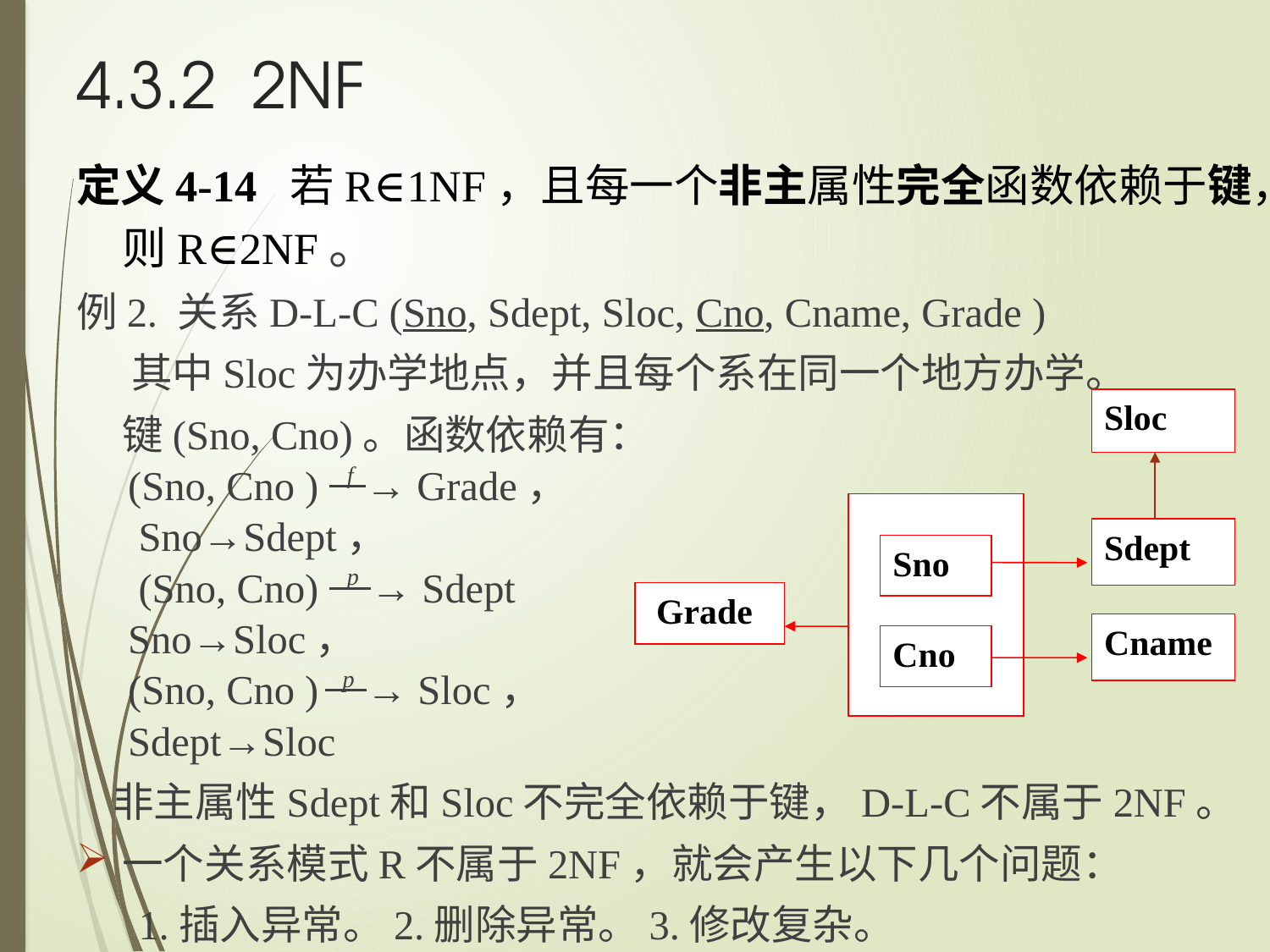

# 4.3.2  2NF
定义4-14  若R∈1NF，且每一个非主属性完全函数依赖于键，则R∈2NF。
例2. 关系D-L-C (Sno, Sdept, Sloc, Cno, Cname, Grade )
     其中Sloc为办学地点，并且每个系在同一个地方办学。
    键(Sno, Cno)。函数依赖有：
     (Sno, Cno )    f  → Grade，
      Sno→Sdept，
      (Sno, Cno)    p  → Sdept
     Sno→Sloc，
     (Sno, Cno )    p  → Sloc，
     Sdept→Sloc
   非主属性Sdept和Sloc不完全依赖于键，D-L-C不属于2NF。
一个关系模式R不属于2NF，就会产生以下几个问题：
      1.插入异常。2.删除异常。3.修改复杂。

Sloc

Sdept
Sno

 Grade
Cname
Cno